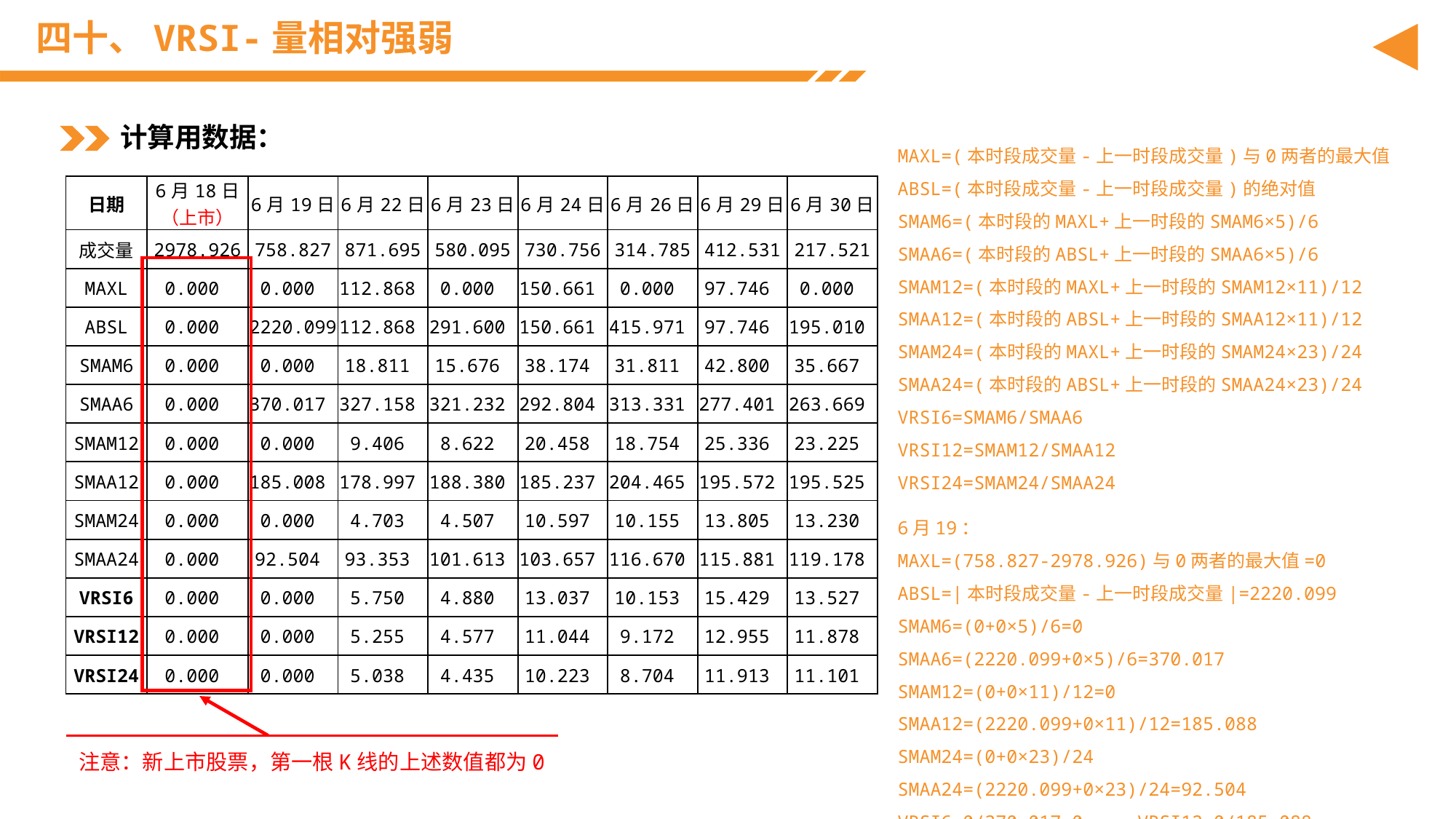

# 四十、VRSI-量相对强弱

计算用数据：

MAXL=(本时段成交量-上一时段成交量)与0两者的最大值
ABSL=(本时段成交量-上一时段成交量)的绝对值
SMAM6=(本时段的MAXL+上一时段的SMAM6×5)/6
SMAA6=(本时段的ABSL+上一时段的SMAA6×5)/6
SMAM12=(本时段的MAXL+上一时段的SMAM12×11)/12
SMAA12=(本时段的ABSL+上一时段的SMAA12×11)/12
SMAM24=(本时段的MAXL+上一时段的SMAM24×23)/24
SMAA24=(本时段的ABSL+上一时段的SMAA24×23)/24
VRSI6=SMAM6/SMAA6
VRSI12=SMAM12/SMAA12
VRSI24=SMAM24/SMAA24
| 日期 | 6月18日 （上市） | 6月19日 | 6月22日 | 6月23日 | 6月24日 | 6月26日 | 6月29日 | 6月30日 |
| --- | --- | --- | --- | --- | --- | --- | --- | --- |
| 成交量 | 2978.926 | 758.827 | 871.695 | 580.095 | 730.756 | 314.785 | 412.531 | 217.521 |
| MAXL | 0.000 | 0.000 | 112.868 | 0.000 | 150.661 | 0.000 | 97.746 | 0.000 |
| ABSL | 0.000 | 2220.099 | 112.868 | 291.600 | 150.661 | 415.971 | 97.746 | 195.010 |
| SMAM6 | 0.000 | 0.000 | 18.811 | 15.676 | 38.174 | 31.811 | 42.800 | 35.667 |
| SMAA6 | 0.000 | 370.017 | 327.158 | 321.232 | 292.804 | 313.331 | 277.401 | 263.669 |
| SMAM12 | 0.000 | 0.000 | 9.406 | 8.622 | 20.458 | 18.754 | 25.336 | 23.225 |
| SMAA12 | 0.000 | 185.008 | 178.997 | 188.380 | 185.237 | 204.465 | 195.572 | 195.525 |
| SMAM24 | 0.000 | 0.000 | 4.703 | 4.507 | 10.597 | 10.155 | 13.805 | 13.230 |
| SMAA24 | 0.000 | 92.504 | 93.353 | 101.613 | 103.657 | 116.670 | 115.881 | 119.178 |
| VRSI6 | 0.000 | 0.000 | 5.750 | 4.880 | 13.037 | 10.153 | 15.429 | 13.527 |
| VRSI12 | 0.000 | 0.000 | 5.255 | 4.577 | 11.044 | 9.172 | 12.955 | 11.878 |
| VRSI24 | 0.000 | 0.000 | 5.038 | 4.435 | 10.223 | 8.704 | 11.913 | 11.101 |

6月19：
MAXL=(758.827-2978.926)与0两者的最大值=0
ABSL=|本时段成交量-上一时段成交量|=2220.099
SMAM6=(0+0×5)/6=0    SMAA6=(2220.099+0×5)/6=370.017
SMAM12=(0+0×11)/12=0 SMAA12=(2220.099+0×11)/12=185.088
SMAM24=(0+0×23)/24   SMAA24=(2220.099+0×23)/24=92.504
VRSI6=0/370.017=0     VRSI12=0/185.088
VRSI24=0/92.504
注意：新上市股票，第一根K线的上述数值都为0